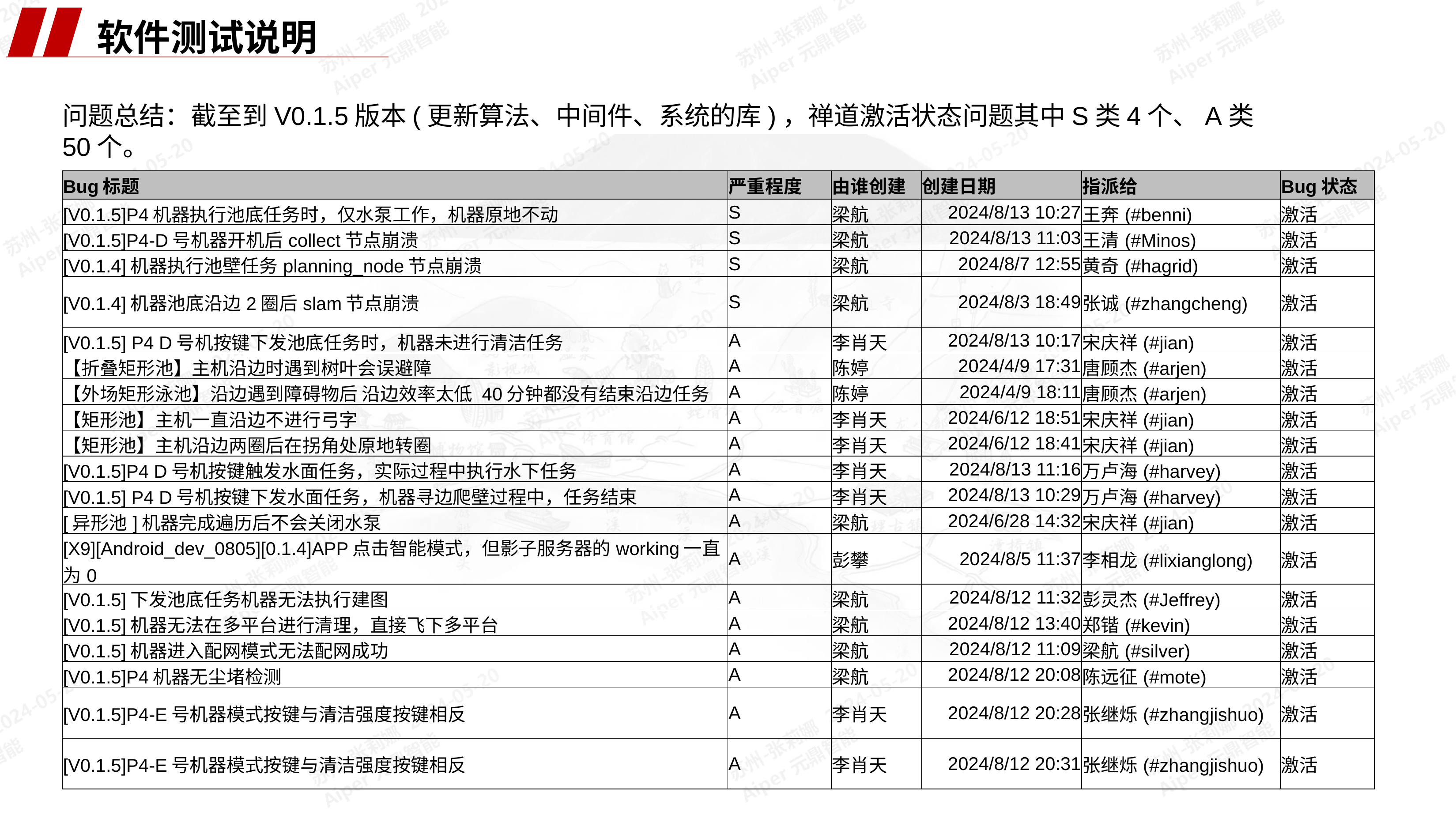

软件测试说明

问题总结：截至到V0.1.5版本(更新算法、中间件、系统的库)，禅道激活状态问题其中S类4个、A类50个。
| Bug标题 | 严重程度 | 由谁创建 | 创建日期 | 指派给 | Bug状态 |
| --- | --- | --- | --- | --- | --- |
| [V0.1.5]P4机器执行池底任务时，仅水泵工作，机器原地不动 | S | 梁航 | 2024/8/13 10:27 | 王奔(#benni) | 激活 |
| [V0.1.5]P4-D号机器开机后collect节点崩溃 | S | 梁航 | 2024/8/13 11:03 | 王清(#Minos) | 激活 |
| [V0.1.4]机器执行池壁任务planning\_node节点崩溃 | S | 梁航 | 2024/8/7 12:55 | 黄奇(#hagrid) | 激活 |
| [V0.1.4]机器池底沿边2圈后slam节点崩溃 | S | 梁航 | 2024/8/3 18:49 | 张诚(#zhangcheng) | 激活 |
| [V0.1.5] P4 D号机按键下发池底任务时，机器未进行清洁任务 | A | 李肖天 | 2024/8/13 10:17 | 宋庆祥(#jian) | 激活 |
| 【折叠矩形池】主机沿边时遇到树叶会误避障 | A | 陈婷 | 2024/4/9 17:31 | 唐顾杰(#arjen) | 激活 |
| 【外场矩形泳池】沿边遇到障碍物后 沿边效率太低 40分钟都没有结束沿边任务 | A | 陈婷 | 2024/4/9 18:11 | 唐顾杰(#arjen) | 激活 |
| 【矩形池】主机一直沿边不进行弓字 | A | 李肖天 | 2024/6/12 18:51 | 宋庆祥(#jian) | 激活 |
| 【矩形池】主机沿边两圈后在拐角处原地转圈 | A | 李肖天 | 2024/6/12 18:41 | 宋庆祥(#jian) | 激活 |
| [V0.1.5]P4 D号机按键触发水面任务，实际过程中执行水下任务 | A | 李肖天 | 2024/8/13 11:16 | 万卢海(#harvey) | 激活 |
| [V0.1.5] P4 D号机按键下发水面任务，机器寻边爬壁过程中，任务结束 | A | 李肖天 | 2024/8/13 10:29 | 万卢海(#harvey) | 激活 |
| [异形池]机器完成遍历后不会关闭水泵 | A | 梁航 | 2024/6/28 14:32 | 宋庆祥(#jian) | 激活 |
| [X9][Android\_dev\_0805][0.1.4]APP点击智能模式，但影子服务器的working一直为0 | A | 彭攀 | 2024/8/5 11:37 | 李相龙(#lixianglong) | 激活 |
| [V0.1.5]下发池底任务机器无法执行建图 | A | 梁航 | 2024/8/12 11:32 | 彭灵杰(#Jeffrey) | 激活 |
| [V0.1.5]机器无法在多平台进行清理，直接飞下多平台 | A | 梁航 | 2024/8/12 13:40 | 郑锴(#kevin) | 激活 |
| [V0.1.5]机器进入配网模式无法配网成功 | A | 梁航 | 2024/8/12 11:09 | 梁航(#silver) | 激活 |
| [V0.1.5]P4机器无尘堵检测 | A | 梁航 | 2024/8/12 20:08 | 陈远征(#mote) | 激活 |
| [V0.1.5]P4-E号机器模式按键与清洁强度按键相反 | A | 李肖天 | 2024/8/12 20:28 | 张继烁(#zhangjishuo) | 激活 |
| [V0.1.5]P4-E号机器模式按键与清洁强度按键相反 | A | 李肖天 | 2024/8/12 20:31 | 张继烁(#zhangjishuo) | 激活 |